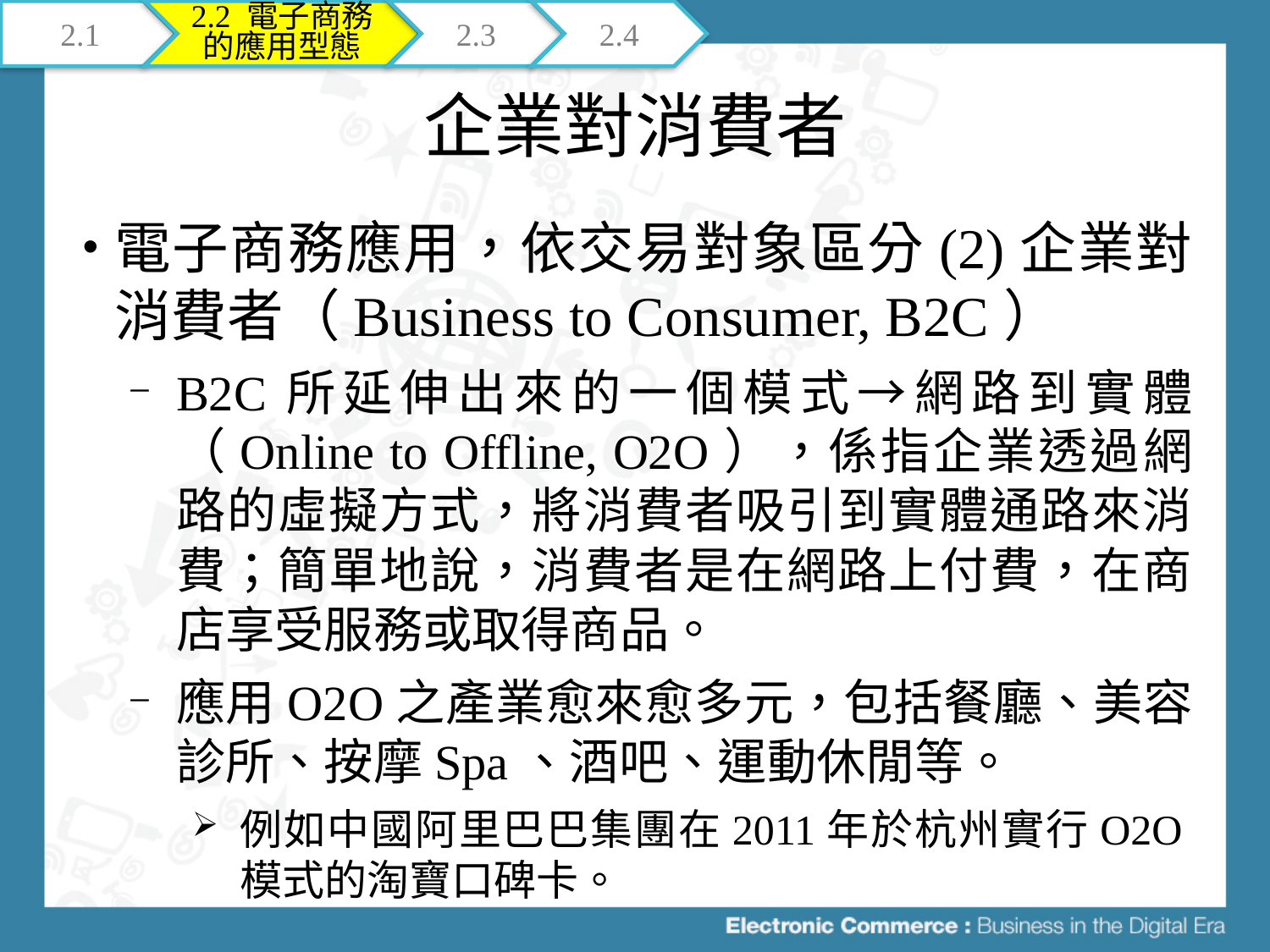

2.1
2.2 電子商務的應用型態
2.3
2.4
# 企業對消費者
電子商務應用，依交易對象區分(2)企業對消費者（Business to Consumer, B2C）
B2C所延伸出來的一個模式→網路到實體 （Online to Offline, O2O），係指企業透過網路的虛擬方式，將消費者吸引到實體通路來消費；簡單地說，消費者是在網路上付費，在商店享受服務或取得商品。
應用O2O之產業愈來愈多元，包括餐廳、美容診所、按摩Spa、酒吧、運動休閒等。
例如中國阿里巴巴集團在2011年於杭州實行O2O模式的淘寶口碑卡。